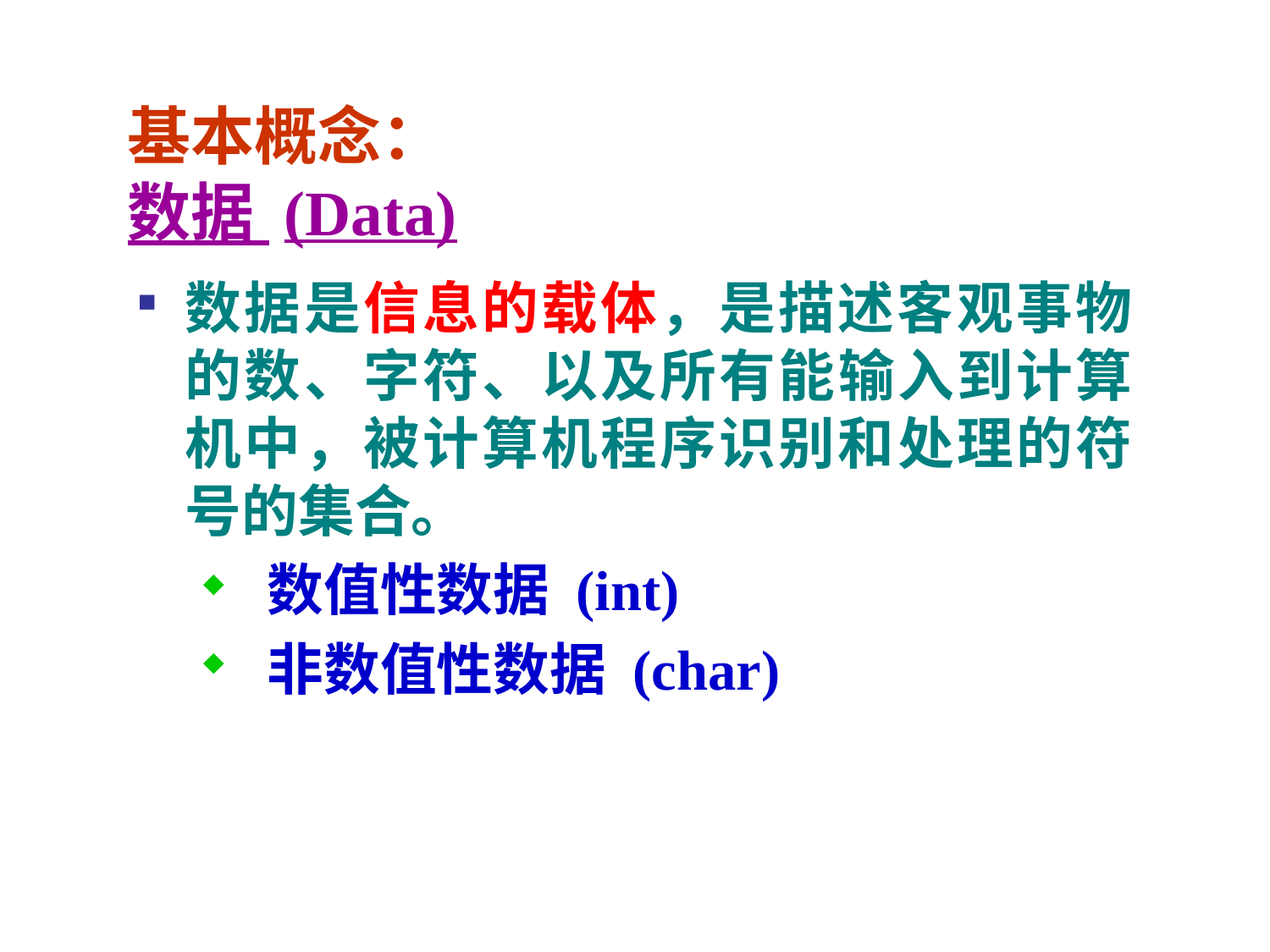

# 基本概念： 数据 (Data)
数据是信息的载体，是描述客观事物的数、字符、以及所有能输入到计算机中，被计算机程序识别和处理的符号的集合。
 数值性数据 (int)
 非数值性数据 (char)
16